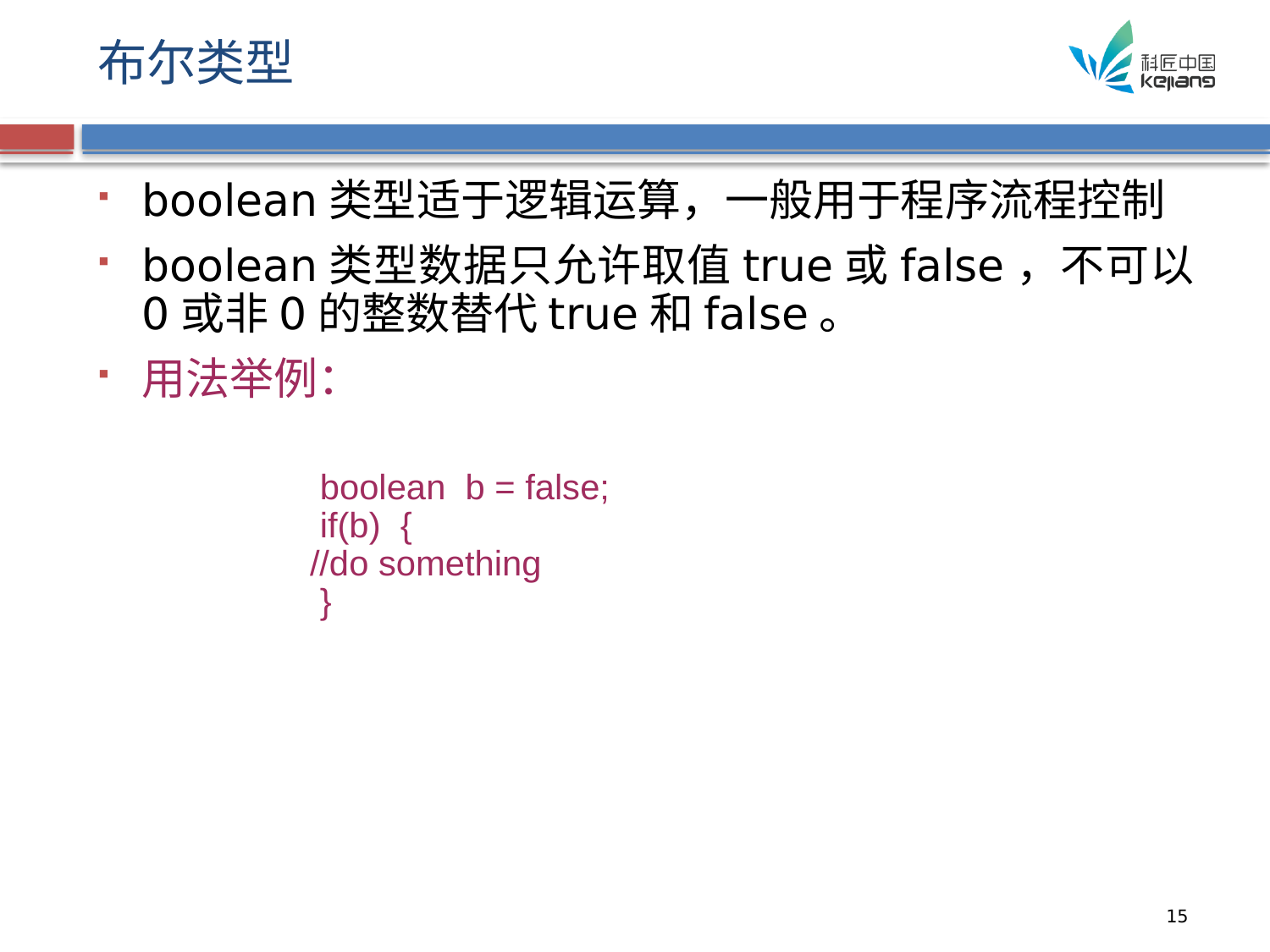

# 布尔类型
boolean类型适于逻辑运算，一般用于程序流程控制
boolean类型数据只允许取值true或false，不可以0或非0的整数替代true和false。
用法举例：

	boolean  b = false;
	if(b)  {
            //do something
	}
15